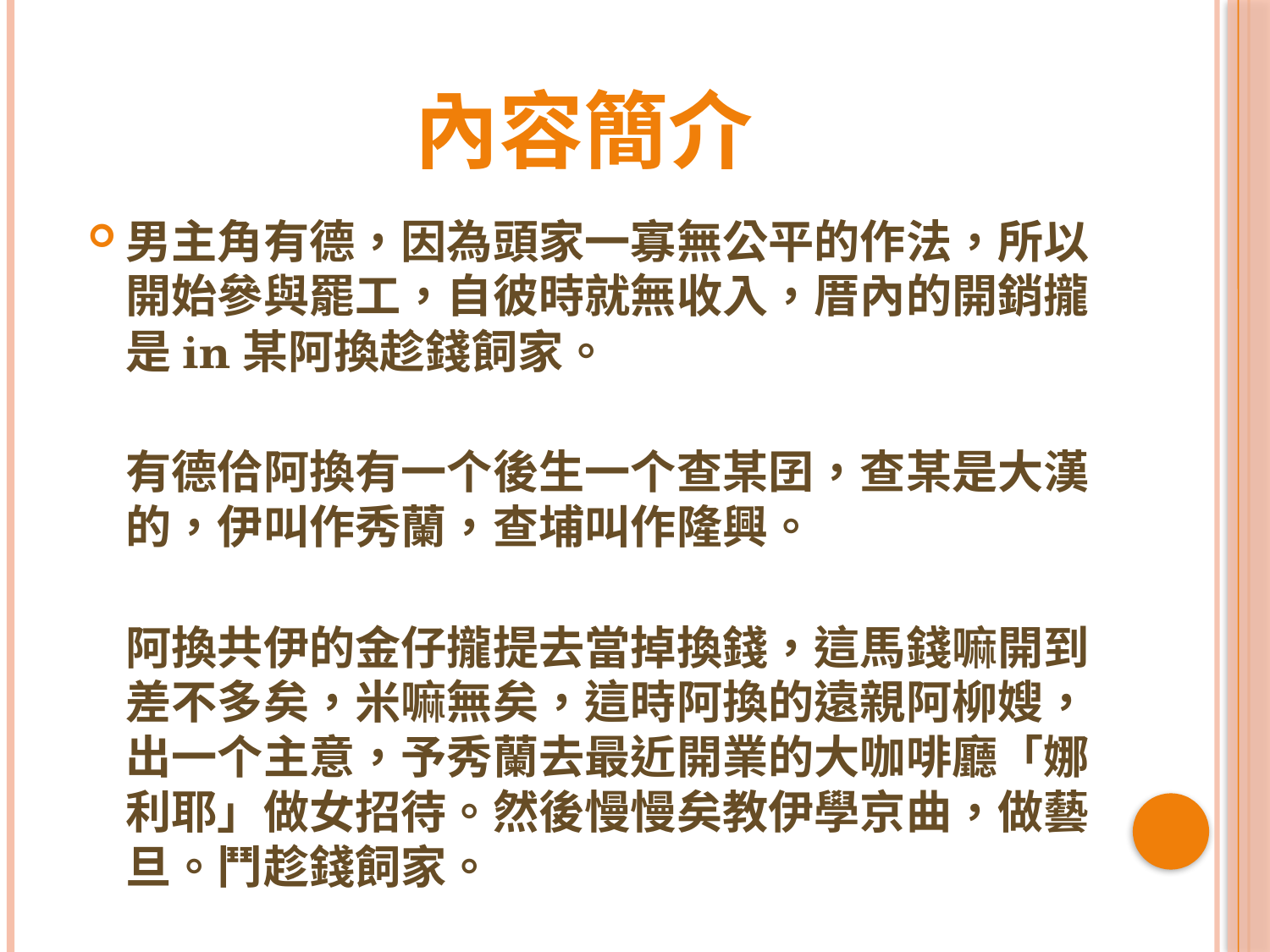

# 內容簡介
男主角有德，因為頭家一寡無公平的作法，所以開始參與罷工，自彼時就無收入，厝內的開銷攏是in某阿換趁錢飼家。
有德佮阿換有一个後生一个查某囝，查某是大漢的，伊叫作秀蘭，查埔叫作隆興。
阿換共伊的金仔攏提去當掉換錢，這馬錢嘛開到差不多矣，米嘛無矣，這時阿換的遠親阿柳嫂，出一个主意，予秀蘭去最近開業的大咖啡廳「娜利耶」做女招待。然後慢慢矣教伊學京曲，做藝旦。鬥趁錢飼家。